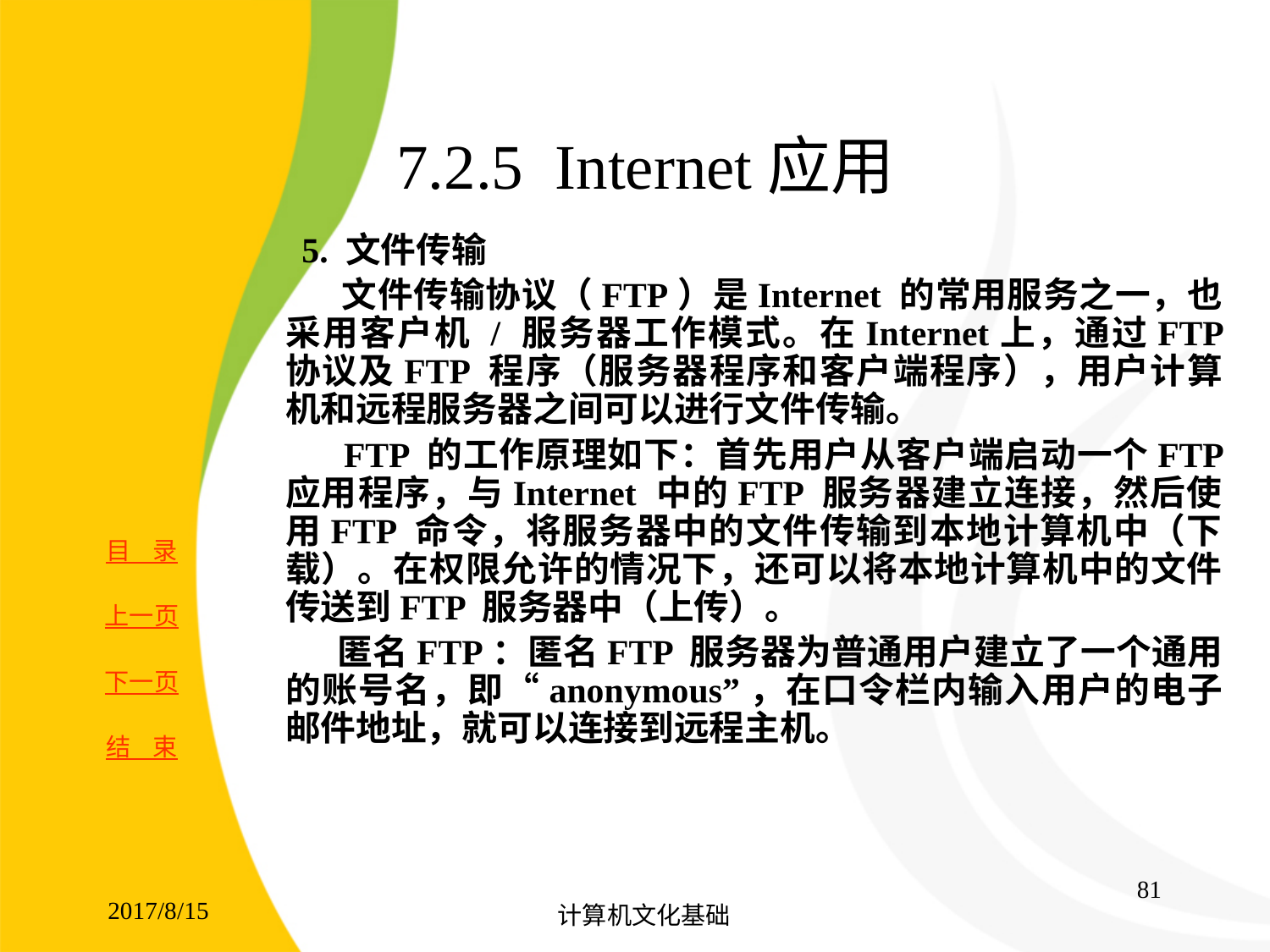

# 7.2.5  Internet应用
	    5. 文件传输
           文件传输协议（FTP）是Internet 的常用服务之一，也采用客户机 / 服务器工作模式。在Internet上，通过FTP 协议及FTP 程序（服务器程序和客户端程序），用户计算机和远程服务器之间可以进行文件传输。
           FTP 的工作原理如下：首先用户从客户端启动一个FTP 应用程序，与Internet 中的FTP 服务器建立连接，然后使用FTP 命令，将服务器中的文件传输到本地计算机中（下载）。在权限允许的情况下，还可以将本地计算机中的文件传送到FTP 服务器中（上传）。
           匿名FTP：匿名FTP 服务器为普通用户建立了一个通用的账号名，即“anonymous”，在口令栏内输入用户的电子邮件地址，就可以连接到远程主机。
81
2017/8/15